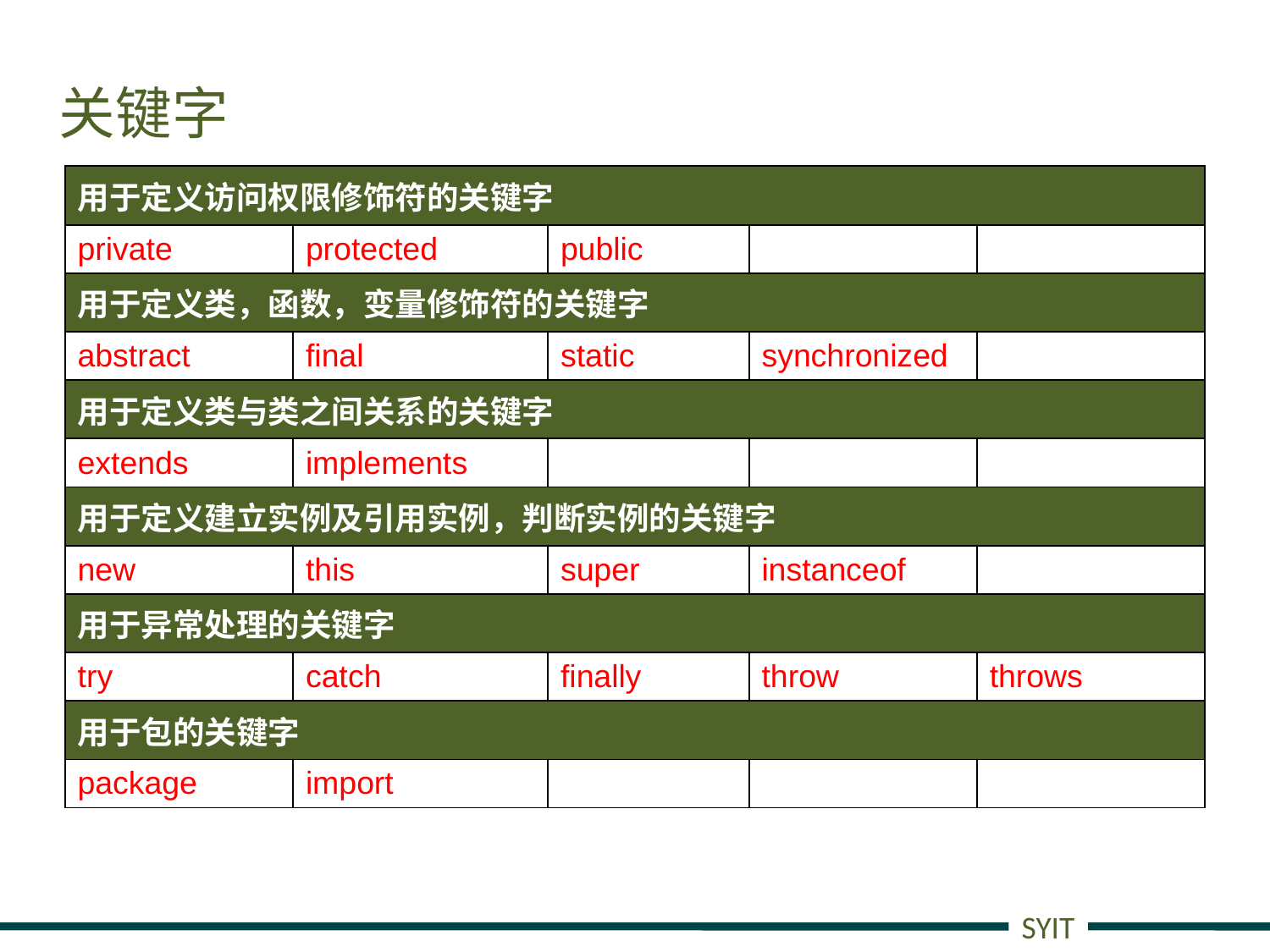

# 关键字
| 用于定义访问权限修饰符的关键字 |  |  |  |  |
| --- | --- | --- | --- | --- |
| private | protected | public |  |  |
| 用于定义类，函数，变量修饰符的关键字 |  |  |  |  |
| abstract | final | static | synchronized |  |
| 用于定义类与类之间关系的关键字 |  |  |  |  |
| extends | implements |  |  |  |
| 用于定义建立实例及引用实例，判断实例的关键字 |  |  |  |  |
| new | this | super | instanceof |  |
| 用于异常处理的关键字 |  |  |  |  |
| try | catch | finally | throw | throws |
| 用于包的关键字 |  |  |  |  |
| package | import |  |  |  |

SYIT